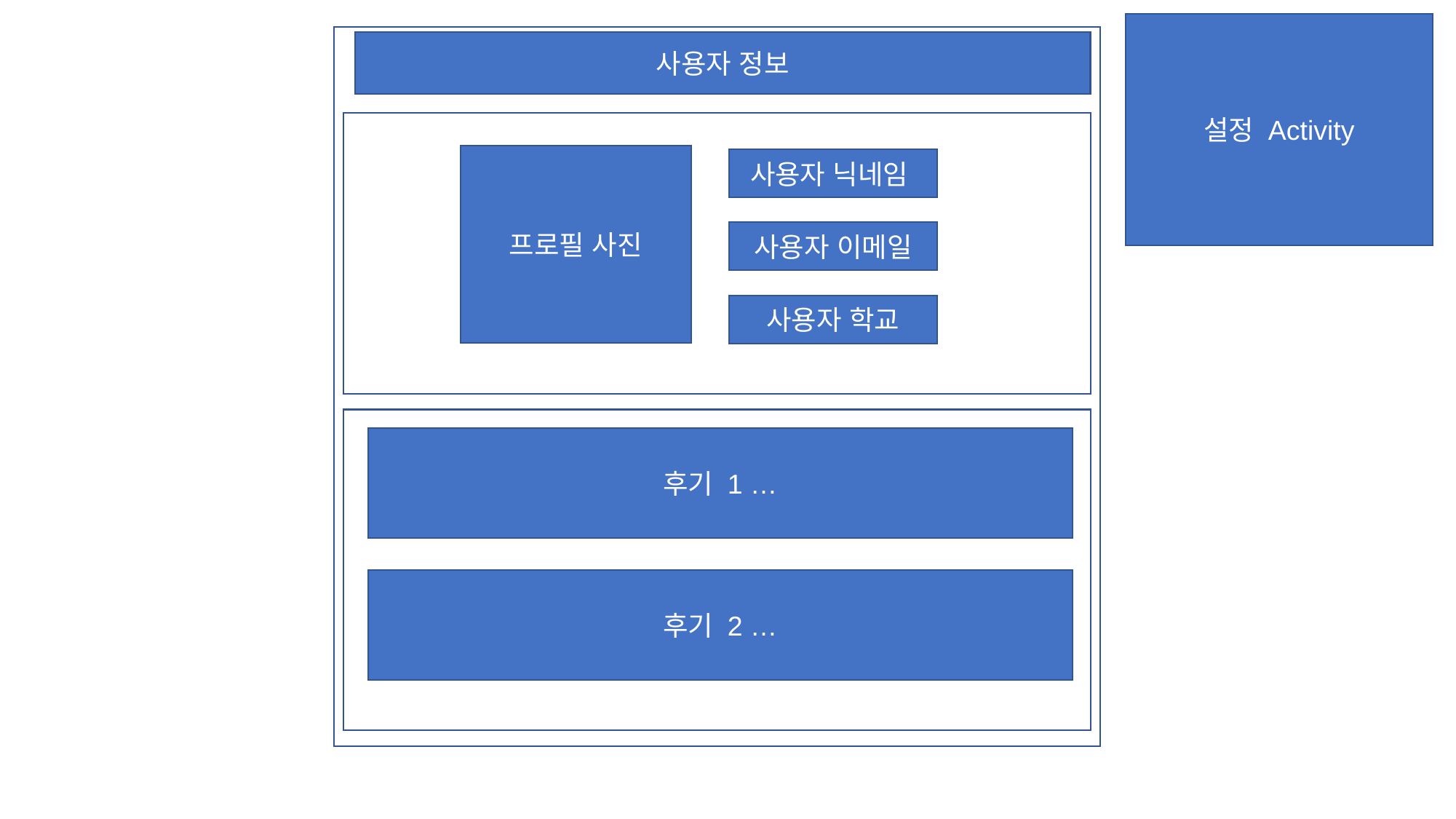

설정 Activity

사용자 정보

프로필 사진
사용자 닉네임
사용자 이메일
사용자 학교

후기 1 …
후기 2 …